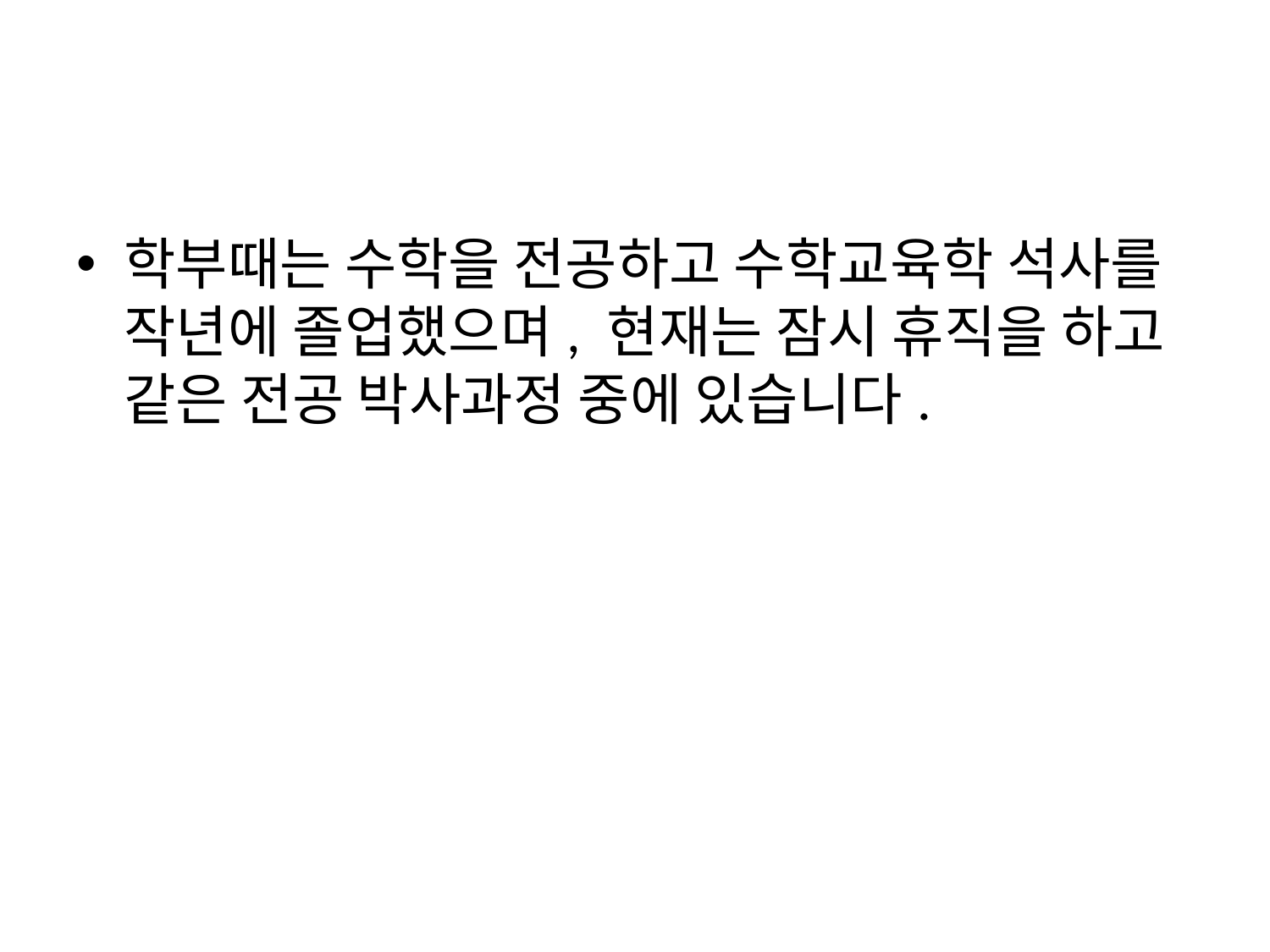

#
학부때는 수학을 전공하고 수학교육학 석사를 작년에 졸업했으며, 현재는 잠시 휴직을 하고 같은 전공 박사과정 중에 있습니다.